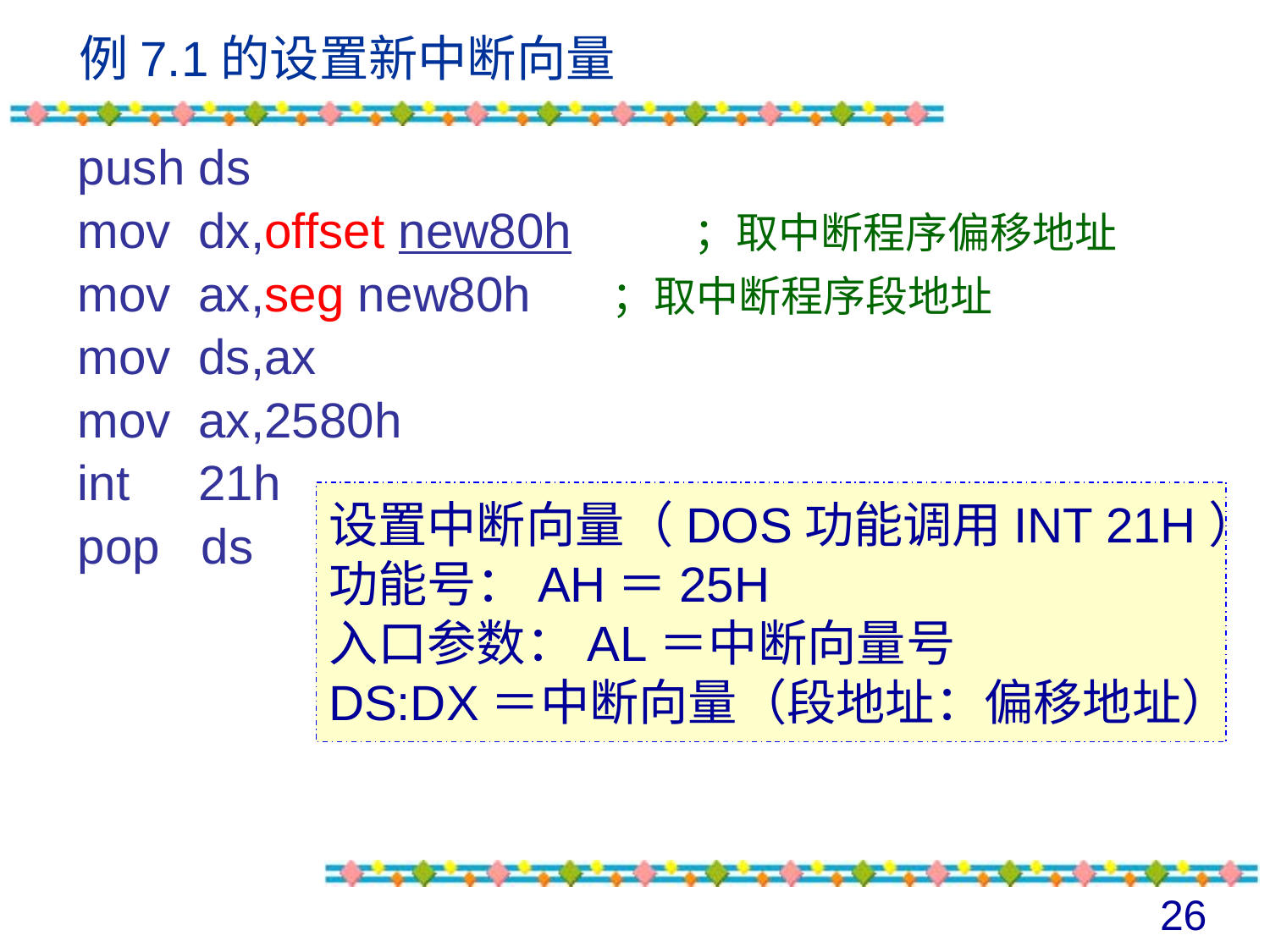

# 例7.1的设置新中断向量
push ds
mov  dx,offset new80h	       ；取中断程序偏移地址
mov  ax,seg new80h	 ；取中断程序段地址
mov  ds,ax
mov  ax,2580h
int     21h
pop   ds
设置中断向量（DOS功能调用INT 21H）
功能号：AH＝25H
入口参数：AL＝中断向量号
DS:DX＝中断向量（段地址：偏移地址）